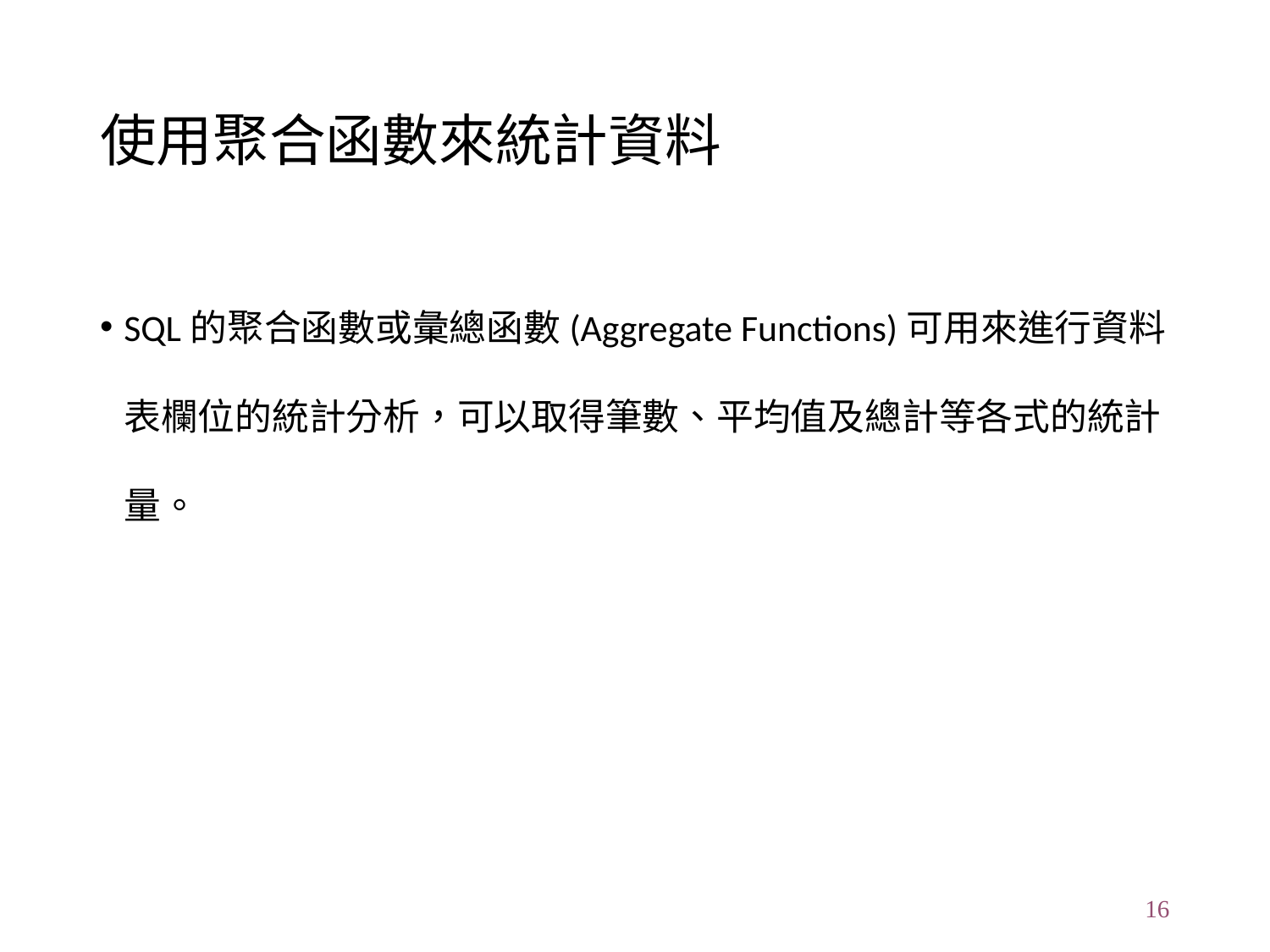

# 使用聚合函數來統計資料
SQL的聚合函數或彙總函數(Aggregate Functions)可用來進行資料表欄位的統計分析，可以取得筆數、平均值及總計等各式的統計量。
16